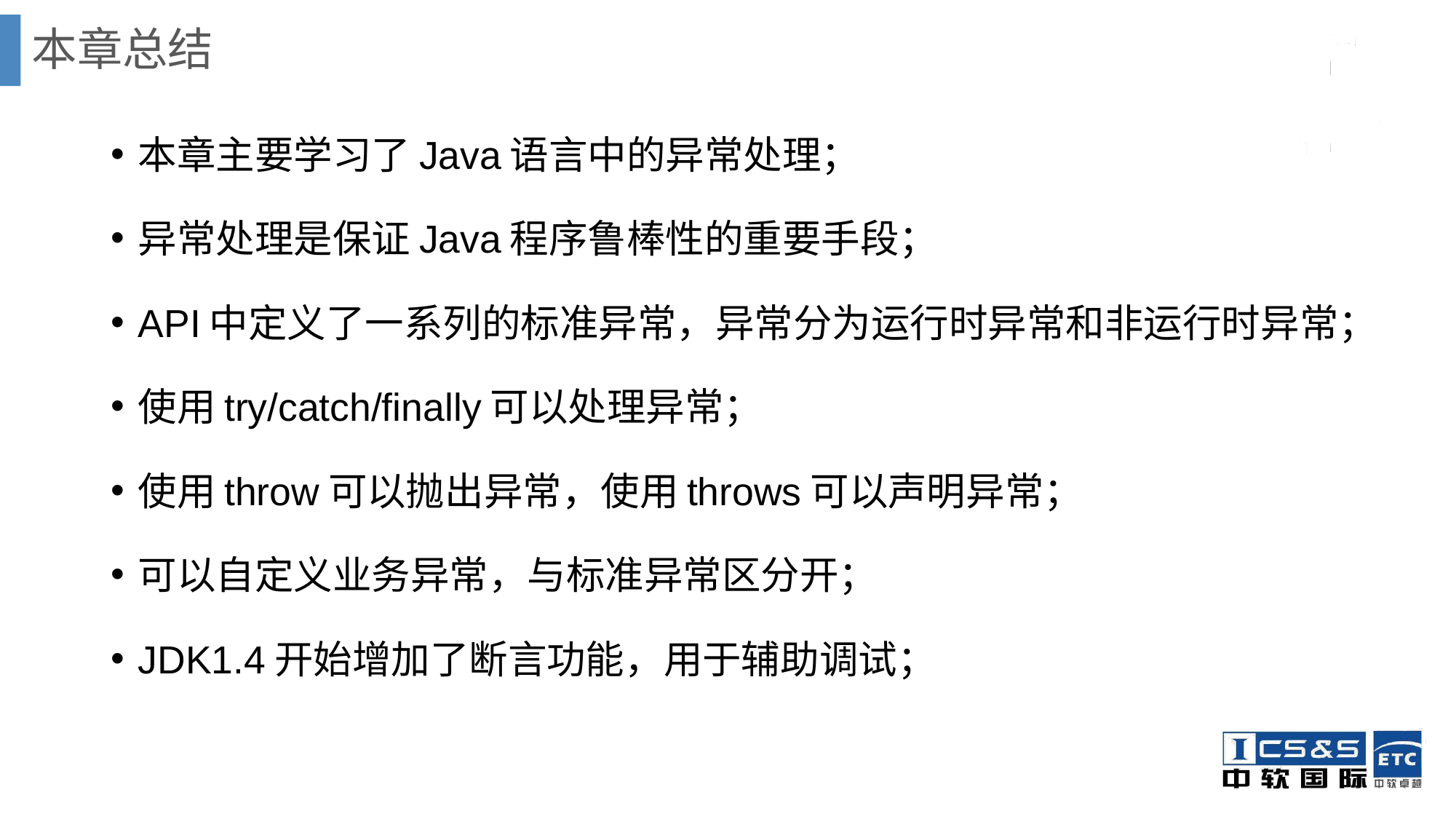

# 本章总结
本章主要学习了Java语言中的异常处理；
异常处理是保证Java程序鲁棒性的重要手段；
API中定义了一系列的标准异常，异常分为运行时异常和非运行时异常；
使用try/catch/finally可以处理异常；
使用throw可以抛出异常，使用throws可以声明异常；
可以自定义业务异常，与标准异常区分开；
JDK1.4开始增加了断言功能，用于辅助调试；